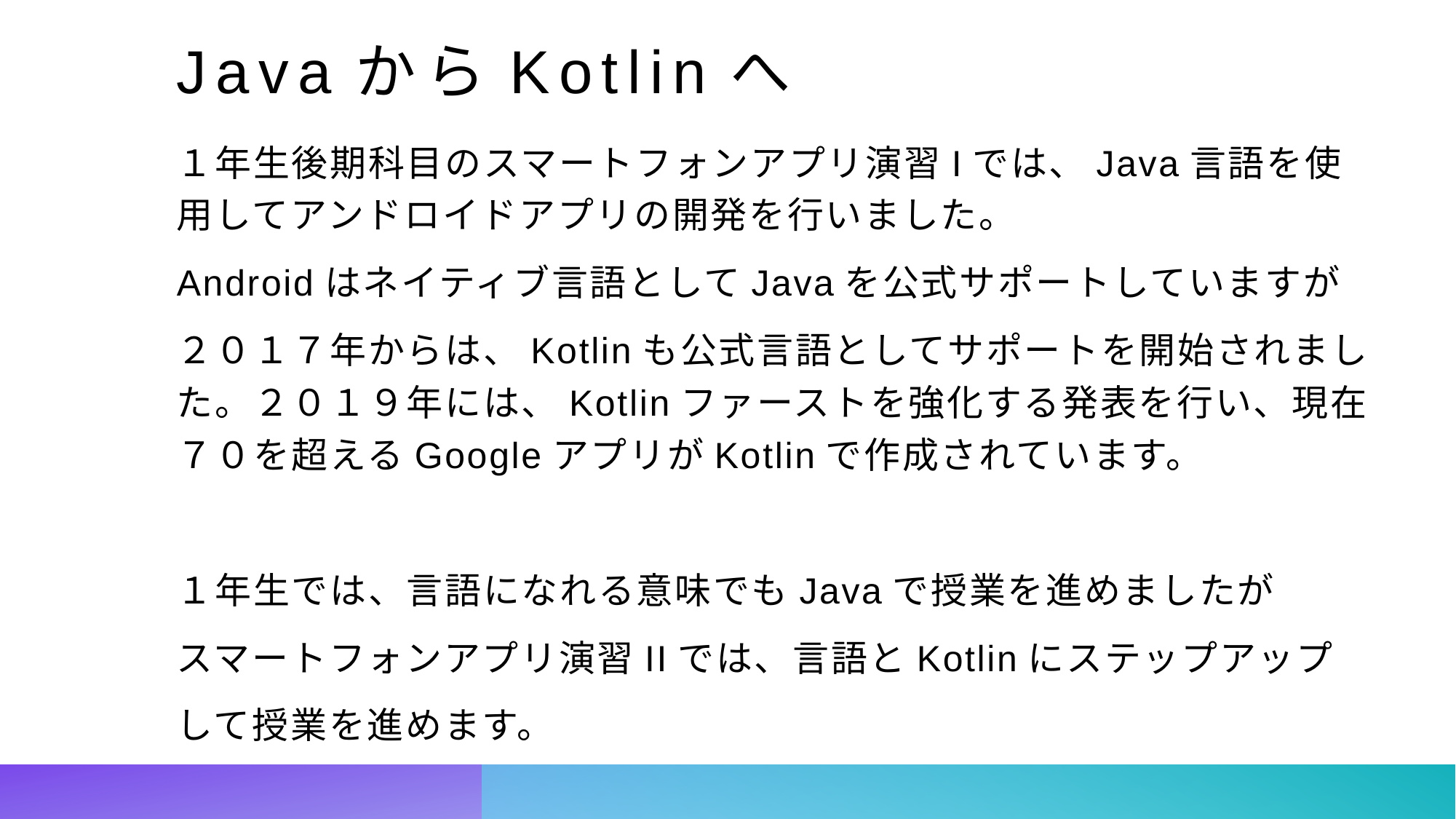

# JavaからKotlinへ
１年生後期科目のスマートフォンアプリ演習Iでは、Java言語を使用してアンドロイドアプリの開発を行いました。
Androidはネイティブ言語としてJavaを公式サポートしていますが
２０１７年からは、Kotlinも公式言語としてサポートを開始されました。２０１９年には、Kotlinファーストを強化する発表を行い、現在７０を超えるGoogleアプリがKotlinで作成されています。

１年生では、言語になれる意味でもJavaで授業を進めましたが
スマートフォンアプリ演習IIでは、言語とKotlinにステップアップ
して授業を進めます。